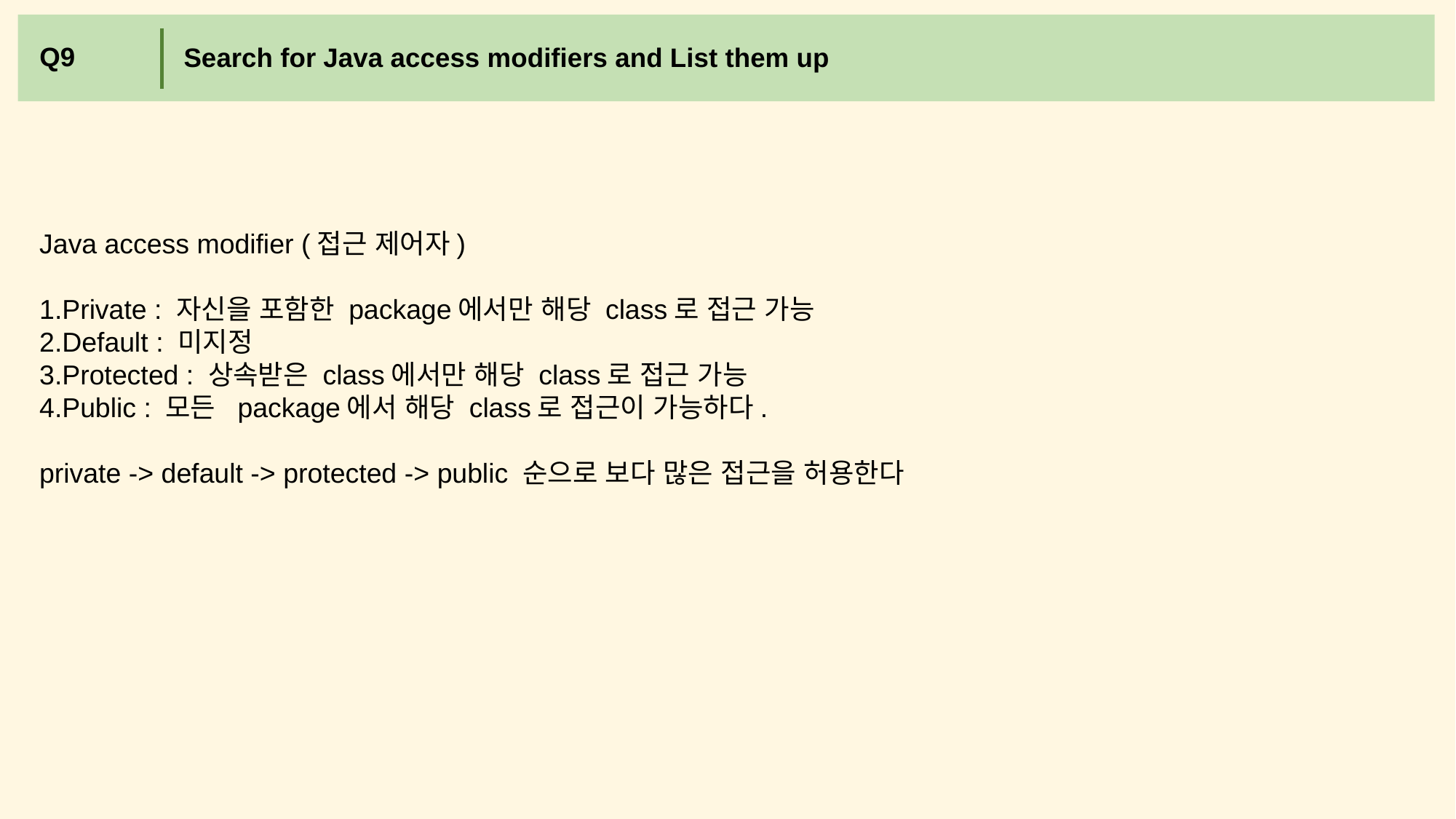

Q9
Search for Java access modifiers and List them up
Java access modifier (접근 제어자)

Private : 자신을 포함한 package에서만 해당 class로 접근 가능
Default : 미지정
Protected : 상속받은 class에서만 해당 class로 접근 가능
Public : 모든  package에서 해당 class로 접근이 가능하다.
private -> default -> protected -> public 순으로 보다 많은 접근을 허용한다